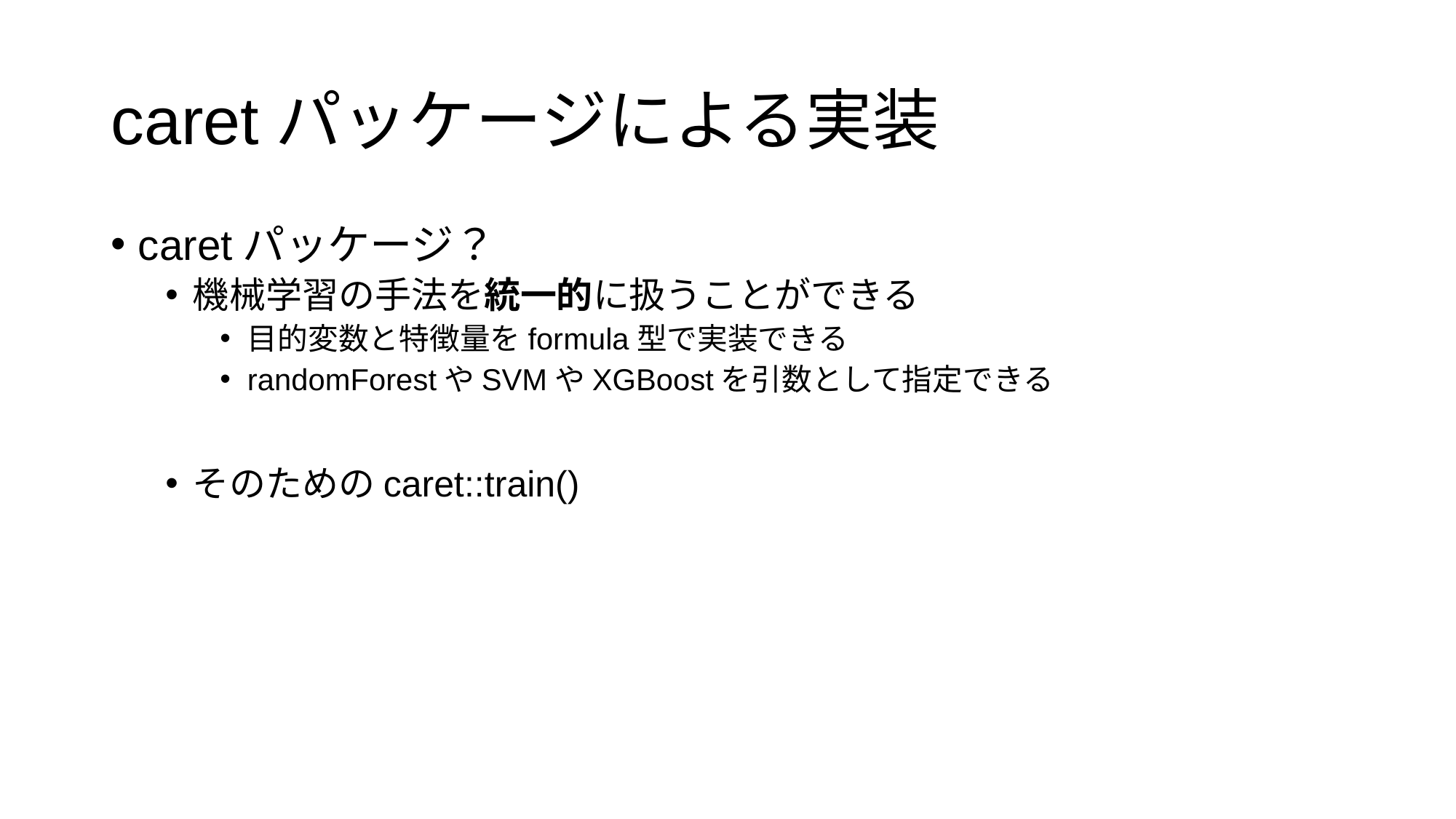

# caretパッケージによる実装
caretパッケージ？
機械学習の手法を統一的に扱うことができる
目的変数と特徴量をformula型で実装できる
randomForestやSVMやXGBoostを引数として指定できる

そのためのcaret::train()